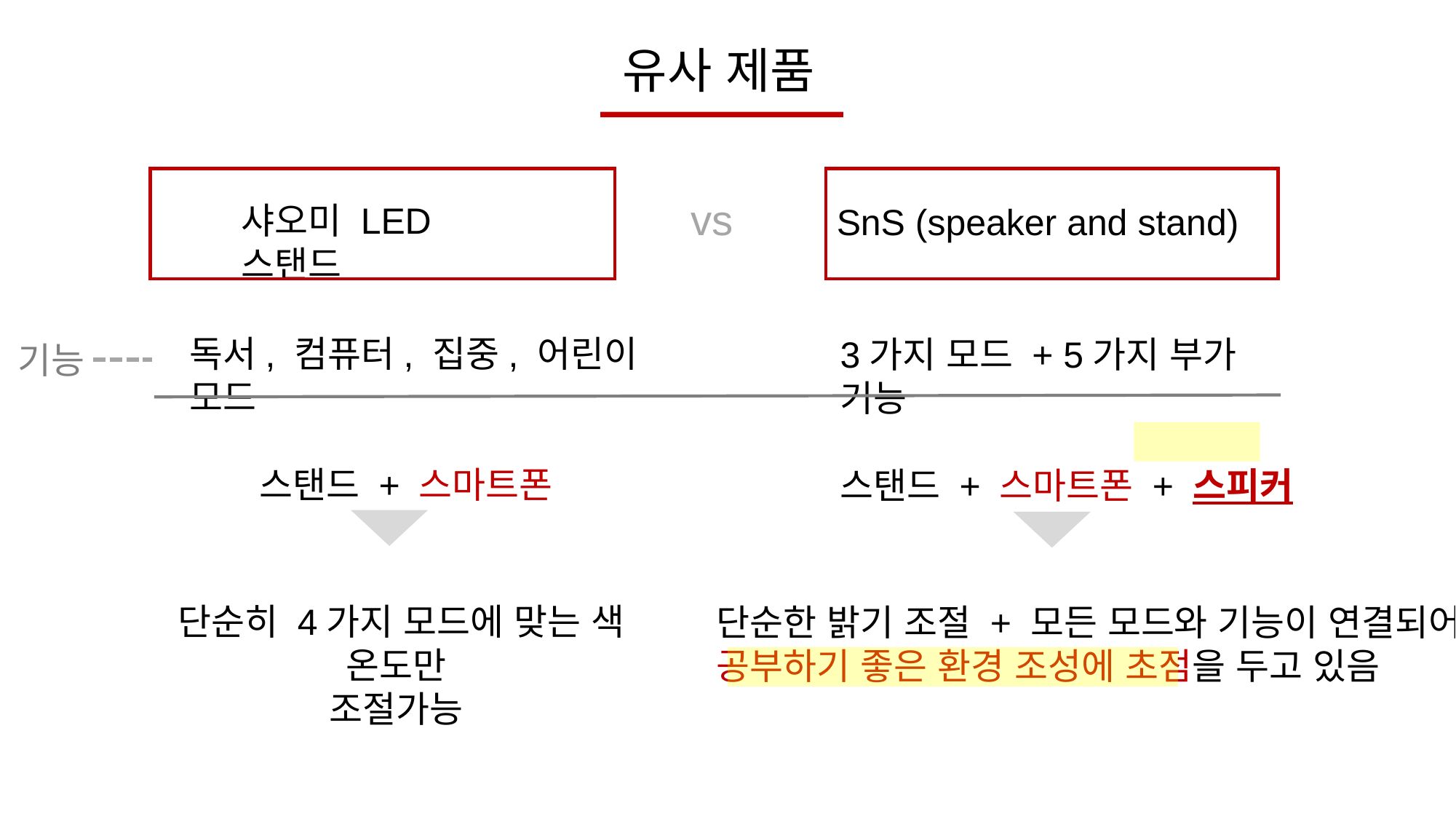

유사 제품

vs
샤오미 LED 스탠드
SnS (speaker and stand)
독서, 컴퓨터, 집중, 어린이 모드

      스탠드 + 스마트폰

3가지 모드 + 5가지 부가 기능

스탠드 + 스마트폰 + 스피커
기능

단순히 4가지 모드에 맞는 색 온도만
조절가능
단순한 밝기 조절 + 모든 모드와 기능이 연결되어
공부하기 좋은 환경 조성에 초점을 두고 있음